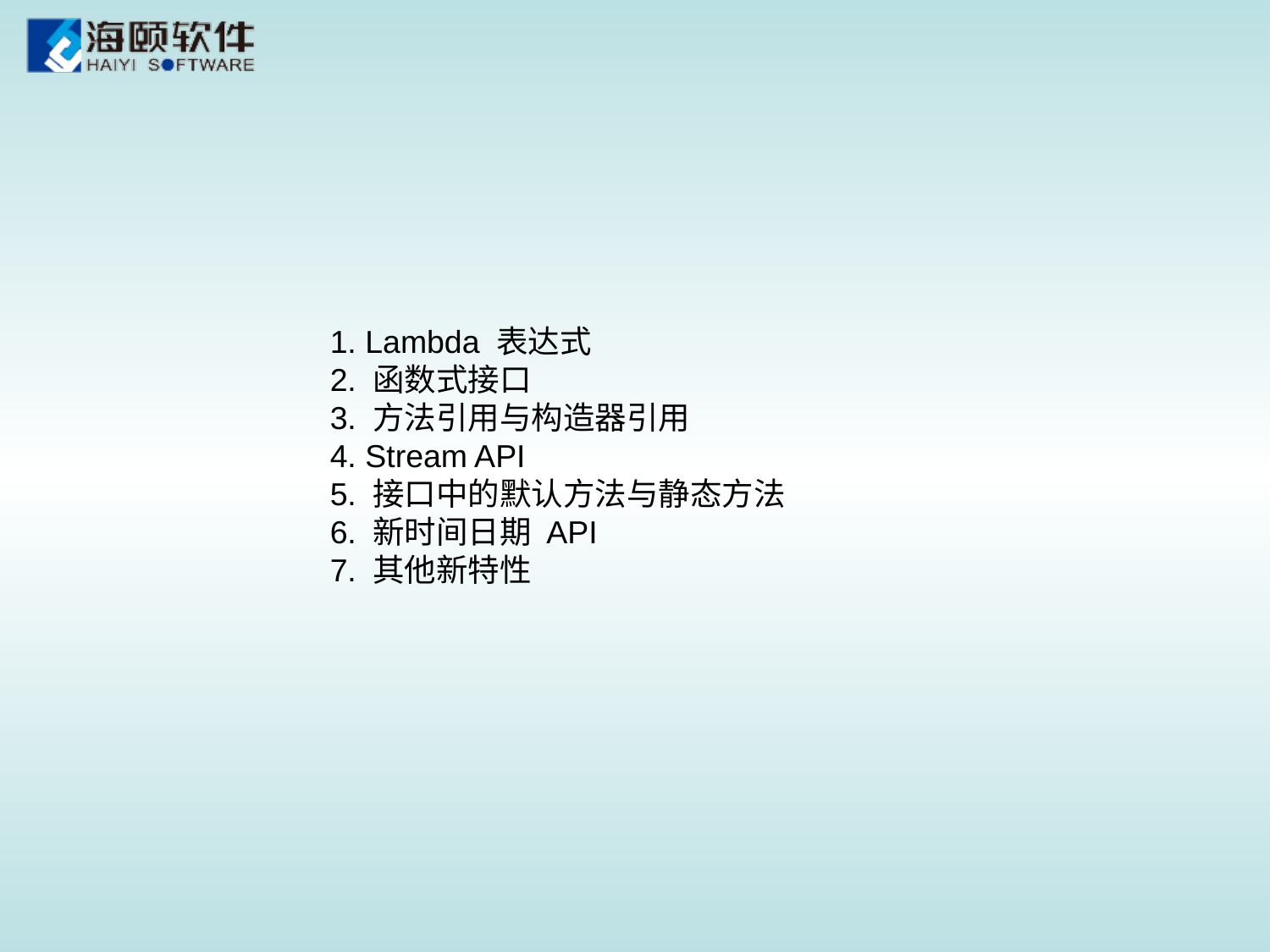

1. Lambda 表达式
2. 函数式接口
3. 方法引用与构造器引用
4. Stream API
5. 接口中的默认方法与静态方法
6. 新时间日期 API
7. 其他新特性